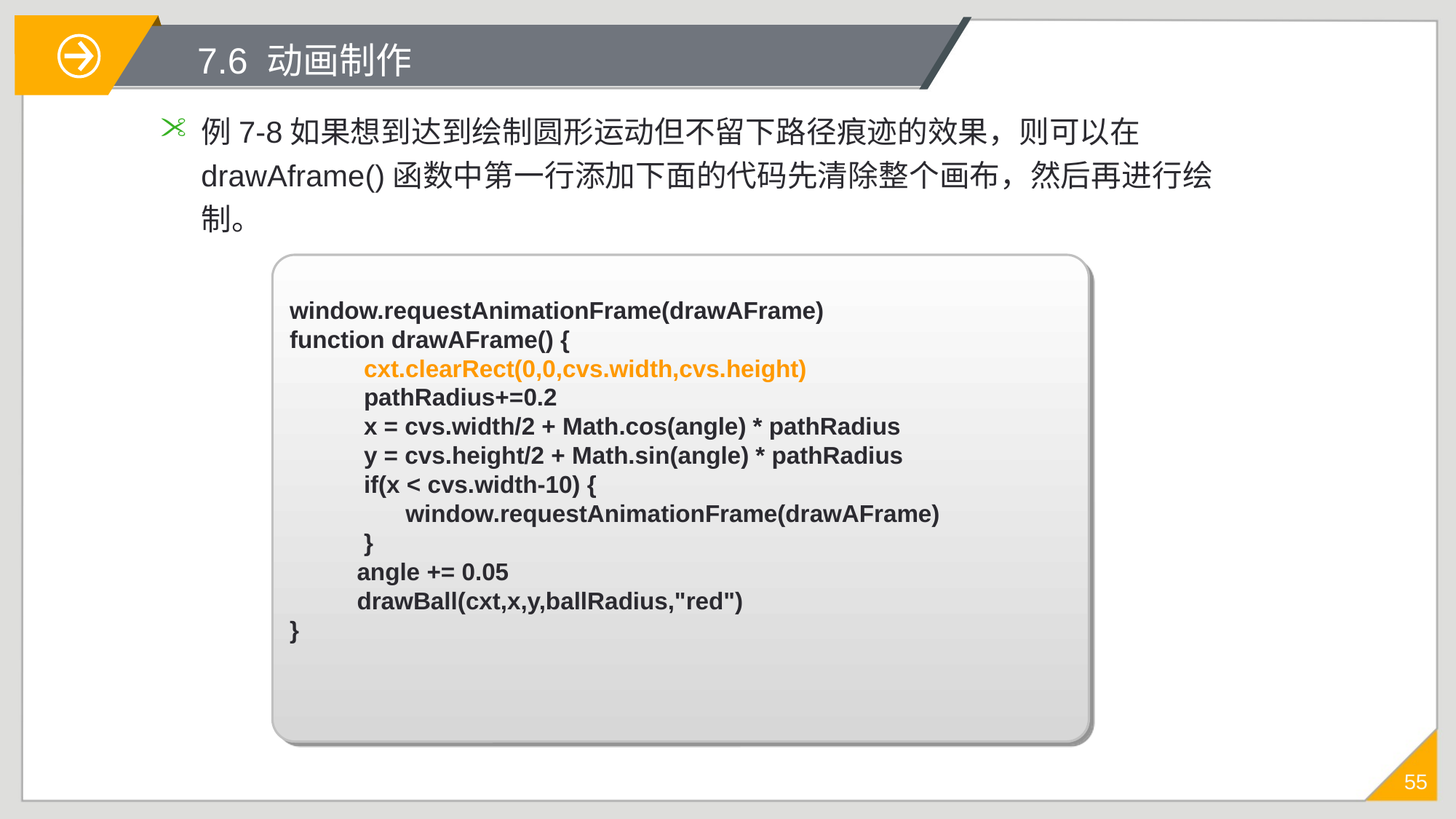

# 7.6 动画制作
例7-8如果想到达到绘制圆形运动但不留下路径痕迹的效果，则可以在drawAframe()函数中第一行添加下面的代码先清除整个画布，然后再进行绘制。
window.requestAnimationFrame(drawAFrame)
function drawAFrame() {
           cxt.clearRect(0,0,cvs.width,cvs.height)
           pathRadius+=0.2
           x = cvs.width/2 + Math.cos(angle) * pathRadius
           y = cvs.height/2 + Math.sin(angle) * pathRadius
           if(x < cvs.width-10) {
 	 window.requestAnimationFrame(drawAFrame)
           }
          angle += 0.05
          drawBall(cxt,x,y,ballRadius,"red")
}